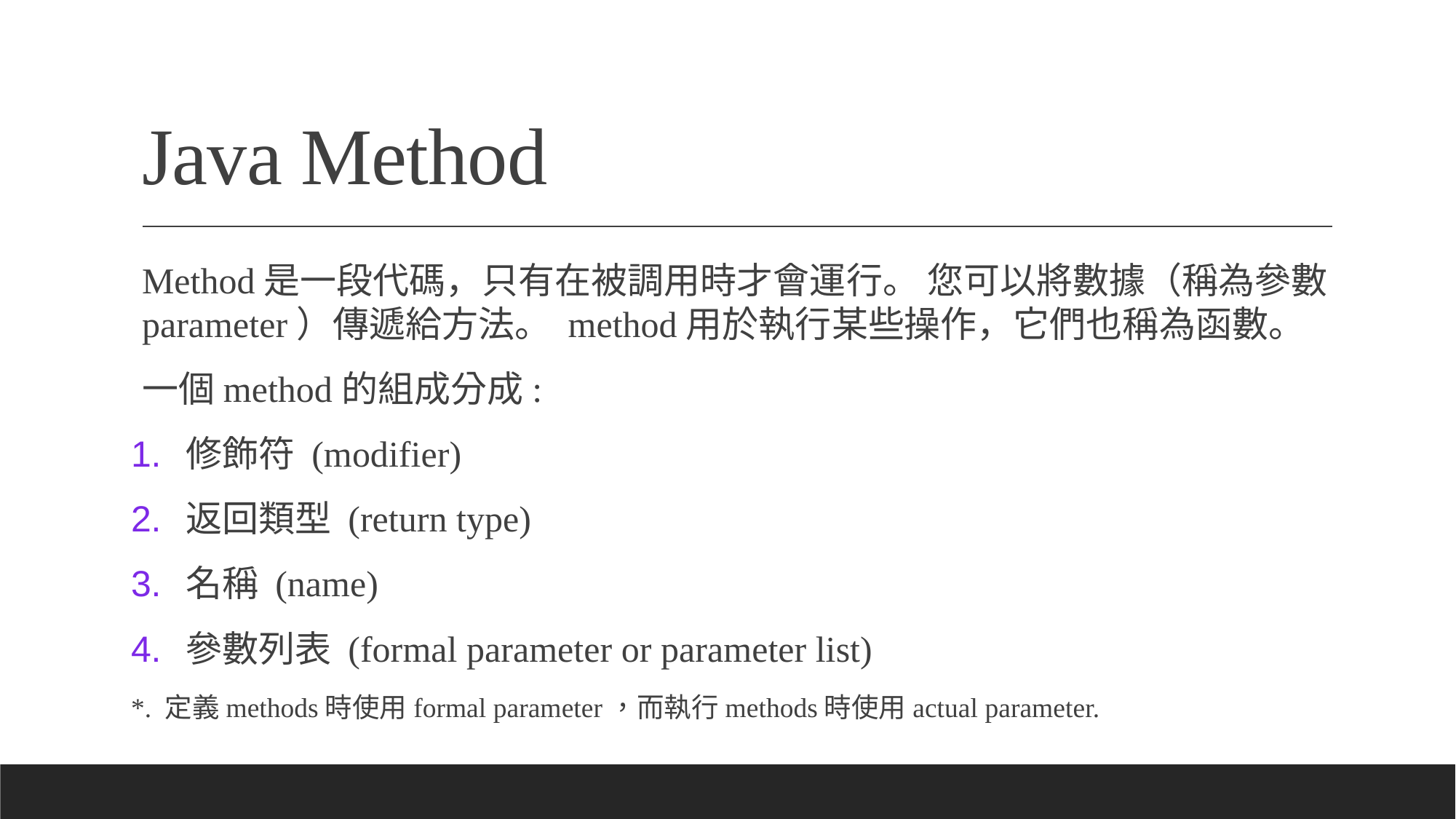

# Java Method
Method是一段代碼，只有在被調用時才會運行。 您可以將數據（稱為參數parameter）傳遞給方法。 method用於執行某些操作，它們也稱為函數。
一個method的組成分成:
修飾符 (modifier)
返回類型 (return type)
名稱 (name)
參數列表 (formal parameter or parameter list)
*. 定義methods時使用formal parameter，而執行methods時使用actual parameter.